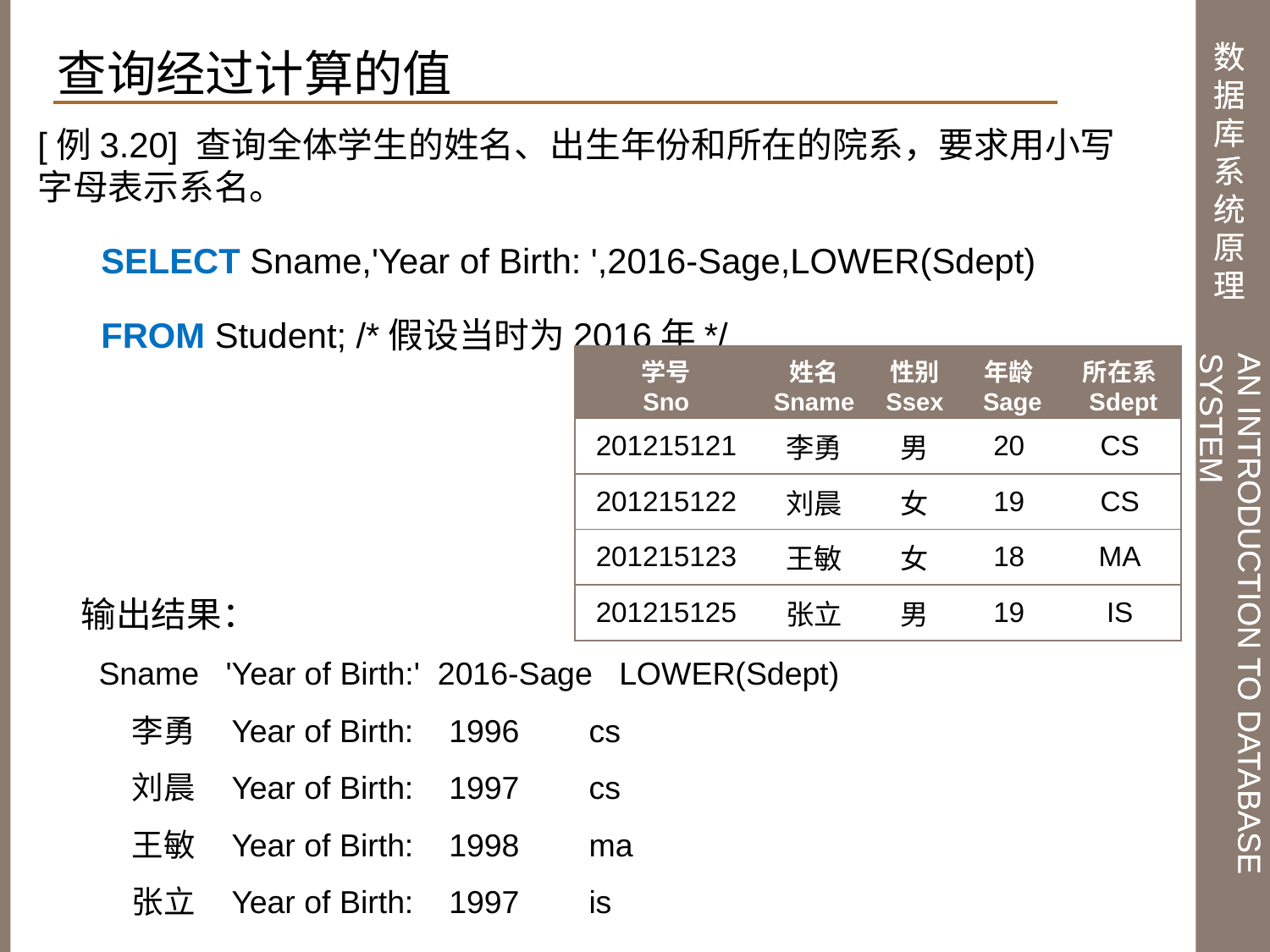

查询经过计算的值
[例3.20] 查询全体学生的姓名、出生年份和所在的院系，要求用小写字母表示系名。
SELECT Sname,'Year of Birth: ',2016-Sage,LOWER(Sdept)
FROM Student; /*假设当时为2016年*/

| 学号 Sno | 姓名 Sname | 性别 Ssex | 年龄 Sage | 所在系 Sdept |
| --- | --- | --- | --- | --- |
| 201215121 | 李勇 | 男 | 20 | CS |
| 201215122 | 刘晨 | 女 | 19 | CS |
| 201215123 | 王敏 | 女 | 18 | MA |
| 201215125 | 张立 | 男 | 19 | IS |
输出结果：
  Sname   'Year of Birth:'  2016-Sage   LOWER(Sdept)
      李勇    Year of Birth:    1996       	cs
      刘晨    Year of Birth:    1997       	cs
      王敏    Year of Birth:    1998       	ma
      张立    Year of Birth:    1997      	is